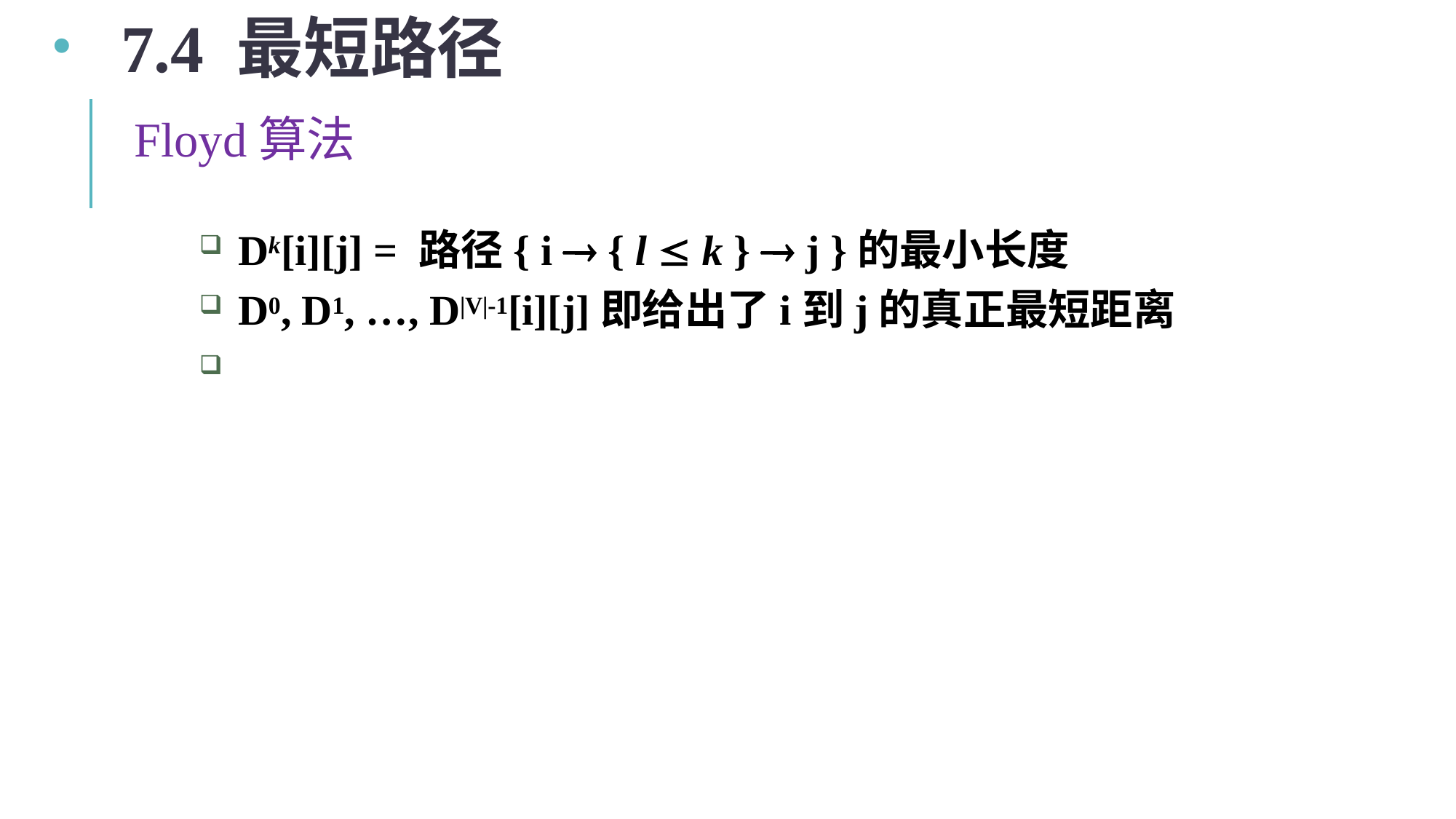

7.4 最短路径
Floyd算法
Dk[i][j] = 路径{ i → { l ≤ k } → j }的最小长度
D0, D1, …, D|V|-1[i][j]即给出了i到j的真正最短距离